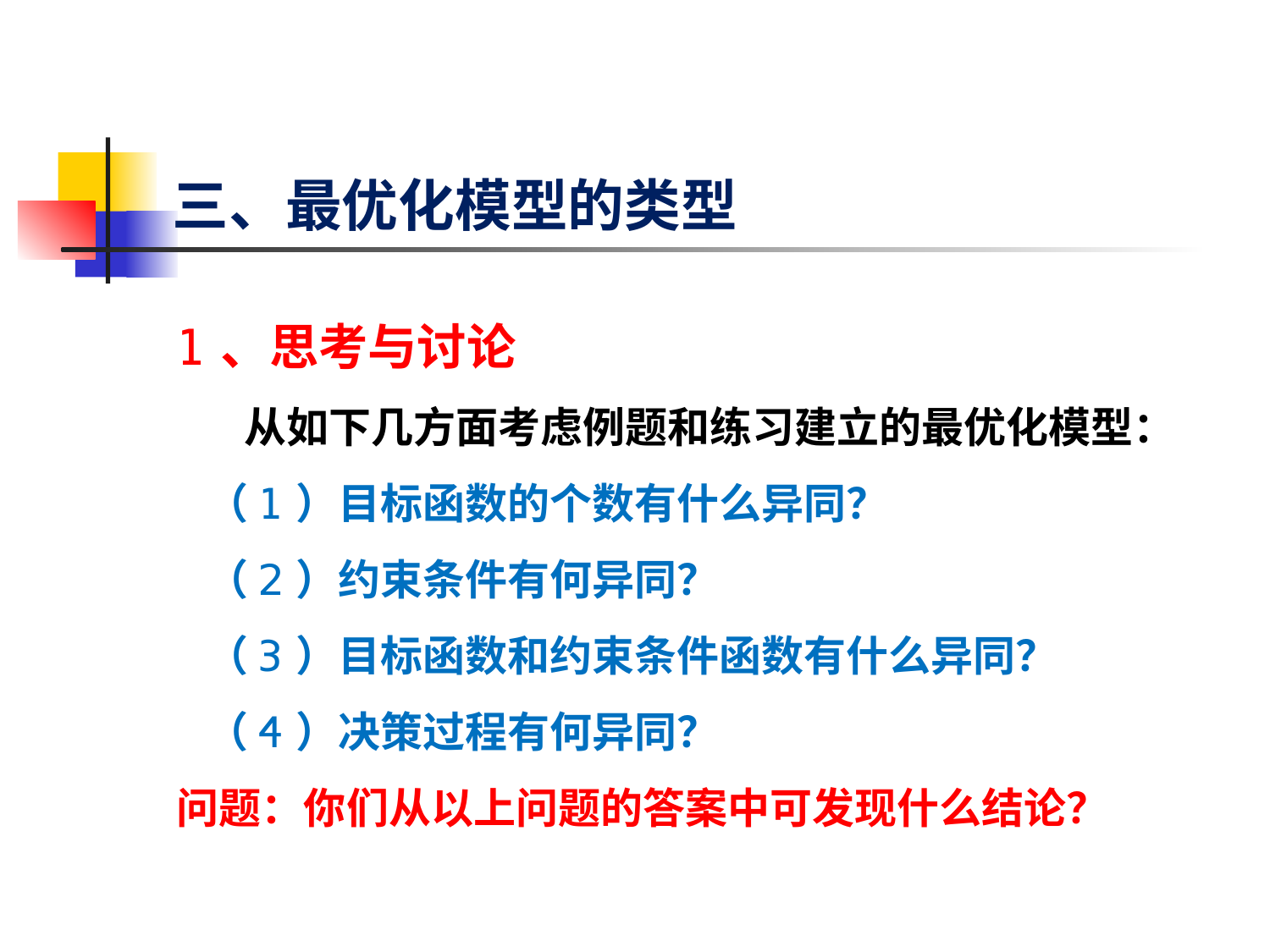

# 三、最优化模型的类型
1、思考与讨论
      从如下几方面考虑例题和练习建立的最优化模型：
  （1）目标函数的个数有什么异同？
  （2）约束条件有何异同？
  （3）目标函数和约束条件函数有什么异同？
  （4）决策过程有何异同？
问题：你们从以上问题的答案中可发现什么结论？